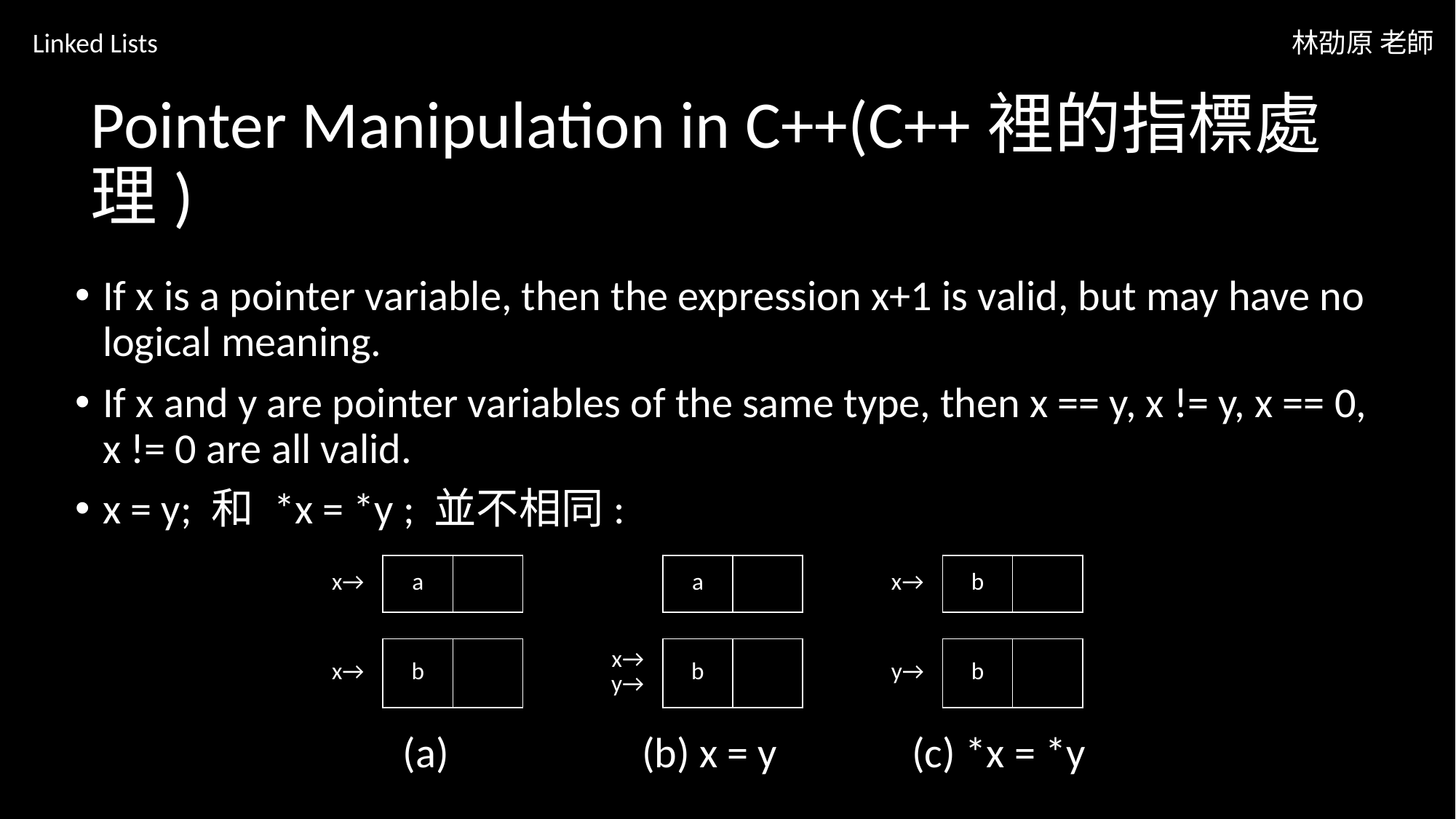

Linked Lists
林劭原 老師
# Pointer Manipulation in C++(C++裡的指標處理)
If x is a pointer variable, then the expression x+1 is valid, but may have no logical meaning.
If x and y are pointer variables of the same type, then x == y, x != y, x == 0, x != 0 are all valid.
x = y; 和 *x = *y ; 並不相同:

                                  (a)                    (b) x = y              (c) *x = *y
| x→ | a |  |  |  | a |  |  | x→ | b |  |  |
| --- | --- | --- | --- | --- | --- | --- | --- | --- | --- | --- | --- |
| x→ | b |  |  | x→ y→ | b |  |  | y→ | b |  |  |
| --- | --- | --- | --- | --- | --- | --- | --- | --- | --- | --- | --- |